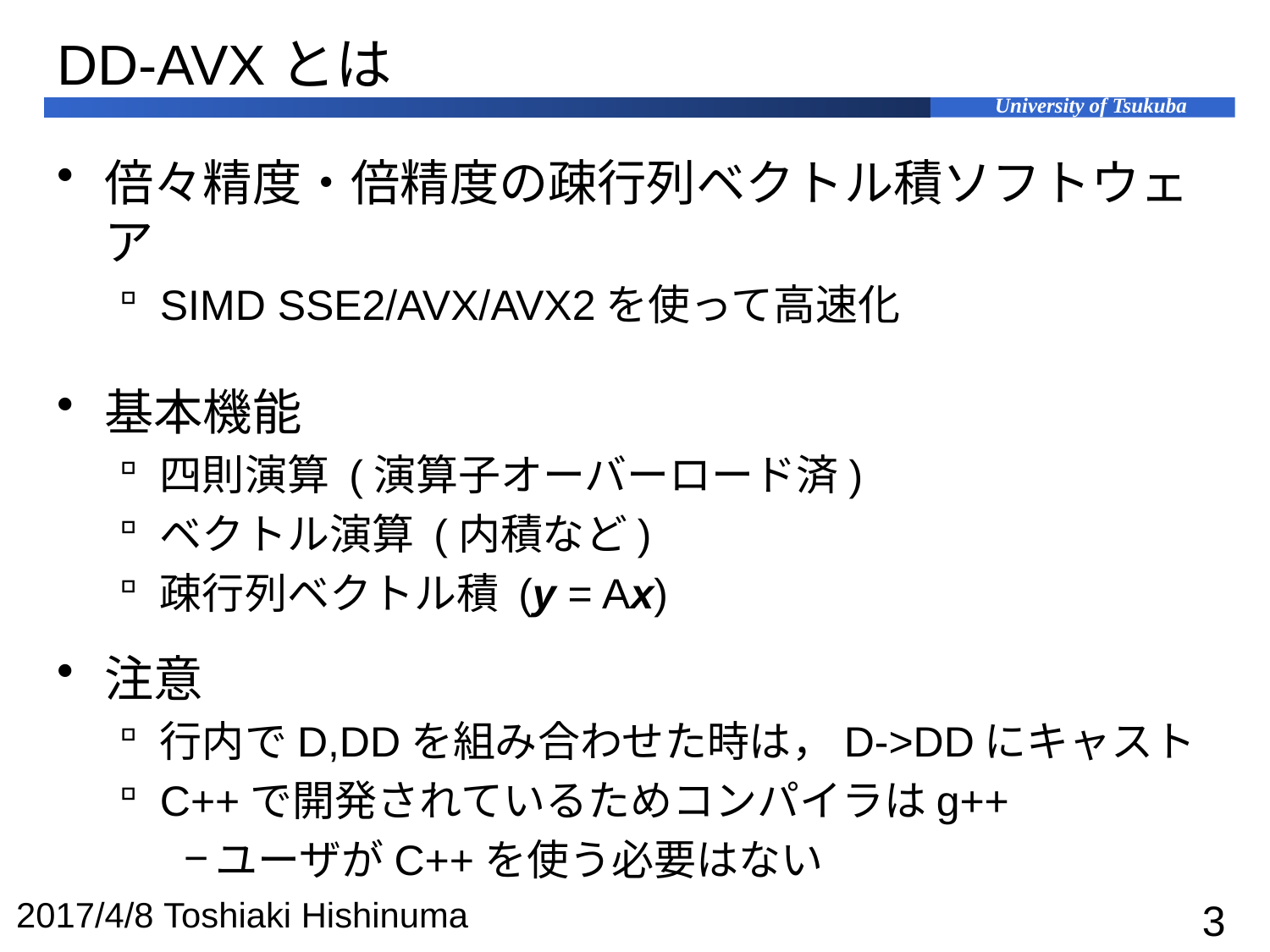

# DD-AVXとは
倍々精度・倍精度の疎行列ベクトル積ソフトウェア
SIMD SSE2/AVX/AVX2を使って高速化

基本機能
四則演算 (演算子オーバーロード済)
ベクトル演算 (内積など)
疎行列ベクトル積 (y = Ax)

注意
行内でD,DDを組み合わせた時は，D->DDにキャスト
C++で開発されているためコンパイラはg++
ユーザがC++を使う必要はない
2017/4/8 Toshiaki Hishinuma
3